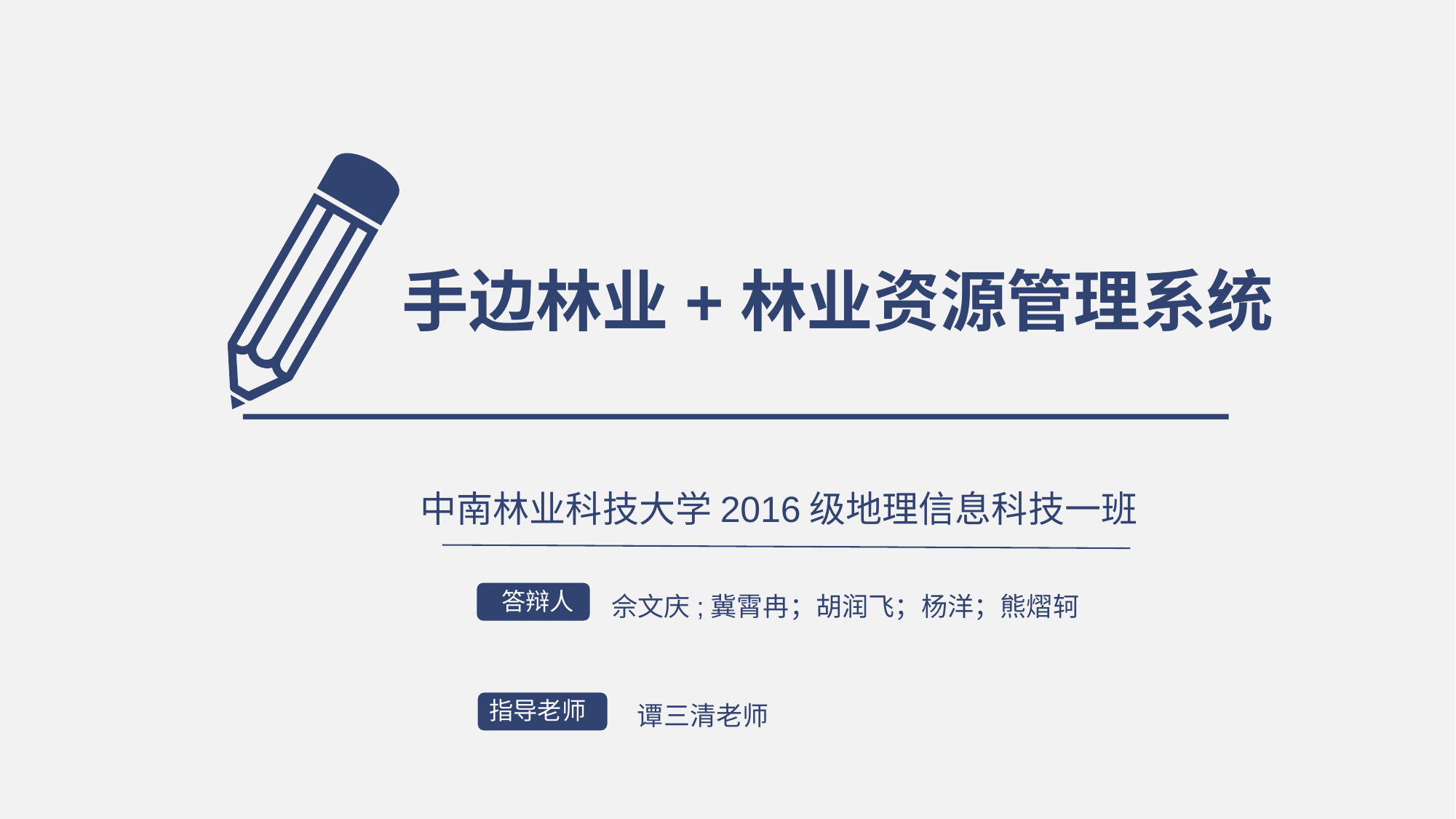

手边林业+林业资源管理系统

中南林业科技大学2016级地理信息科技一班
佘文庆;冀霄冉；胡润飞；杨洋；熊熠轲
答辩人

谭三清老师
指导老师